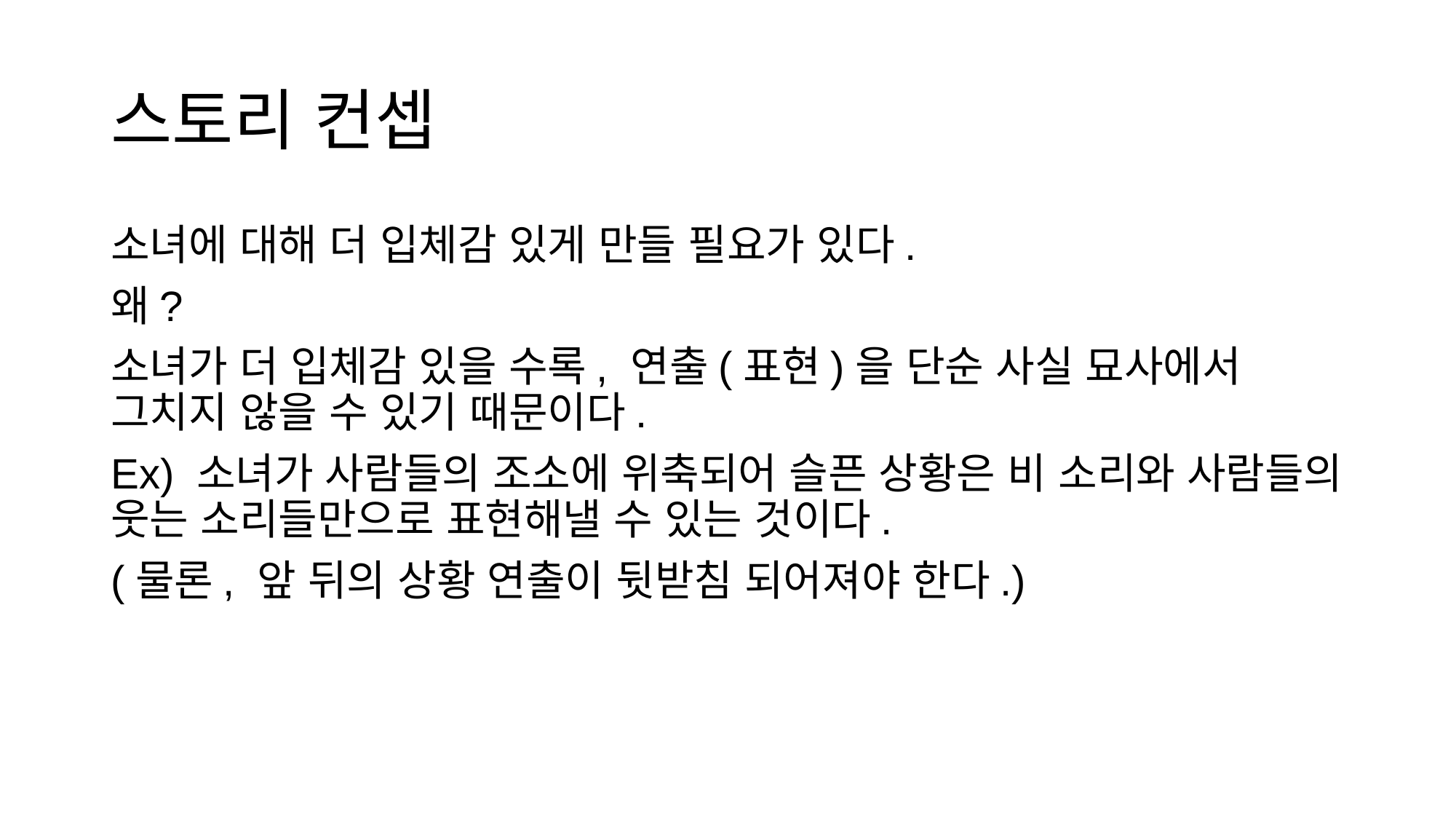

# 스토리 컨셉
소녀에 대해 더 입체감 있게 만들 필요가 있다.
왜?
소녀가 더 입체감 있을 수록, 연출(표현)을 단순 사실 묘사에서 그치지 않을 수 있기 때문이다.
Ex) 소녀가 사람들의 조소에 위축되어 슬픈 상황은 비 소리와 사람들의 웃는 소리들만으로 표현해낼 수 있는 것이다.
(물론, 앞 뒤의 상황 연출이 뒷받침 되어져야 한다.)